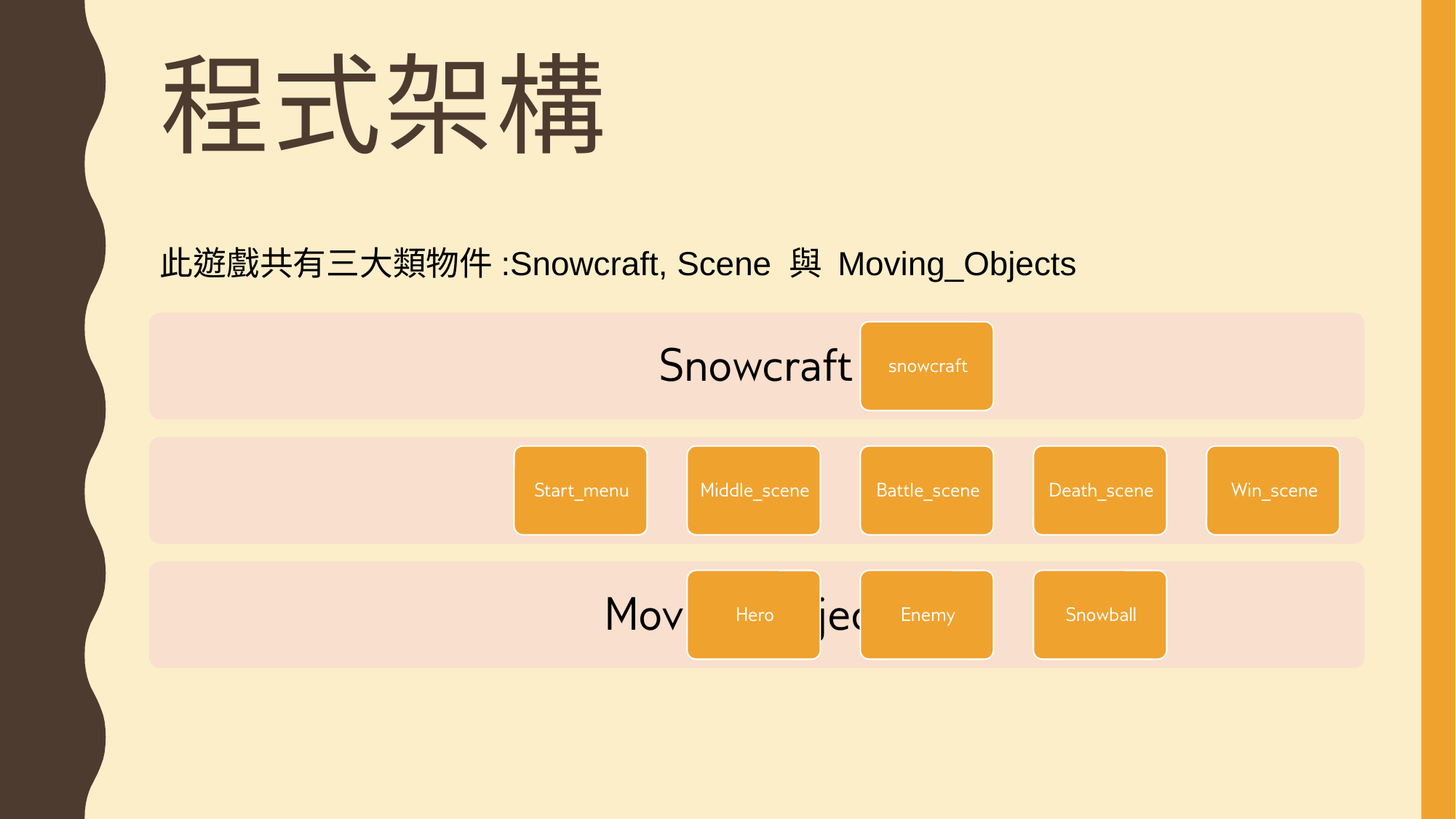

# 程式架構
Moving_Objects
Scene
Snowcraft
snowcraft
Start_menu
Middle_scene
Battle_scene
Hero
Enemy
Snowball
Death_scene
Win_scene
此遊戲共有三大類物件:Snowcraft, Scene 與 Moving_Objects